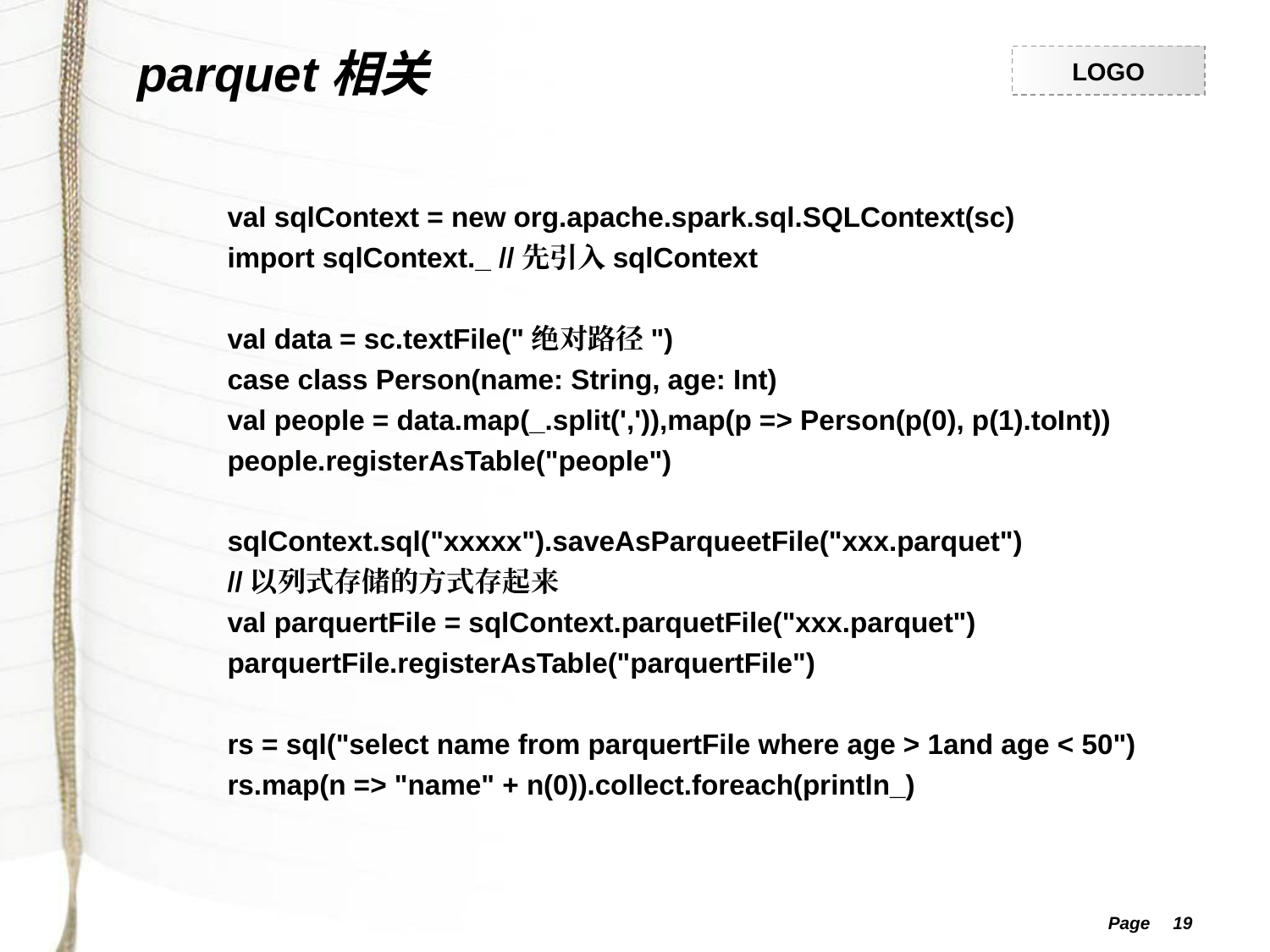

parquet相关
# val sqlContext = new org.apache.spark.sql.SQLContext(sc)
import sqlContext._ //先引入sqlContext

val data = sc.textFile("绝对路径")
case class Person(name: String, age: Int)
val people = data.map(_.split(',')),map(p => Person(p(0), p(1).toInt))
people.registerAsTable("people")

sqlContext.sql("xxxxx").saveAsParqueetFile("xxx.parquet")
//以列式存储的方式存起来
val parquertFile = sqlContext.parquetFile("xxx.parquet") parquertFile.registerAsTable("parquertFile")

rs = sql("select name from parquertFile where age > 1and age < 50")
rs.map(n => "name" + n(0)).collect.foreach(println_)